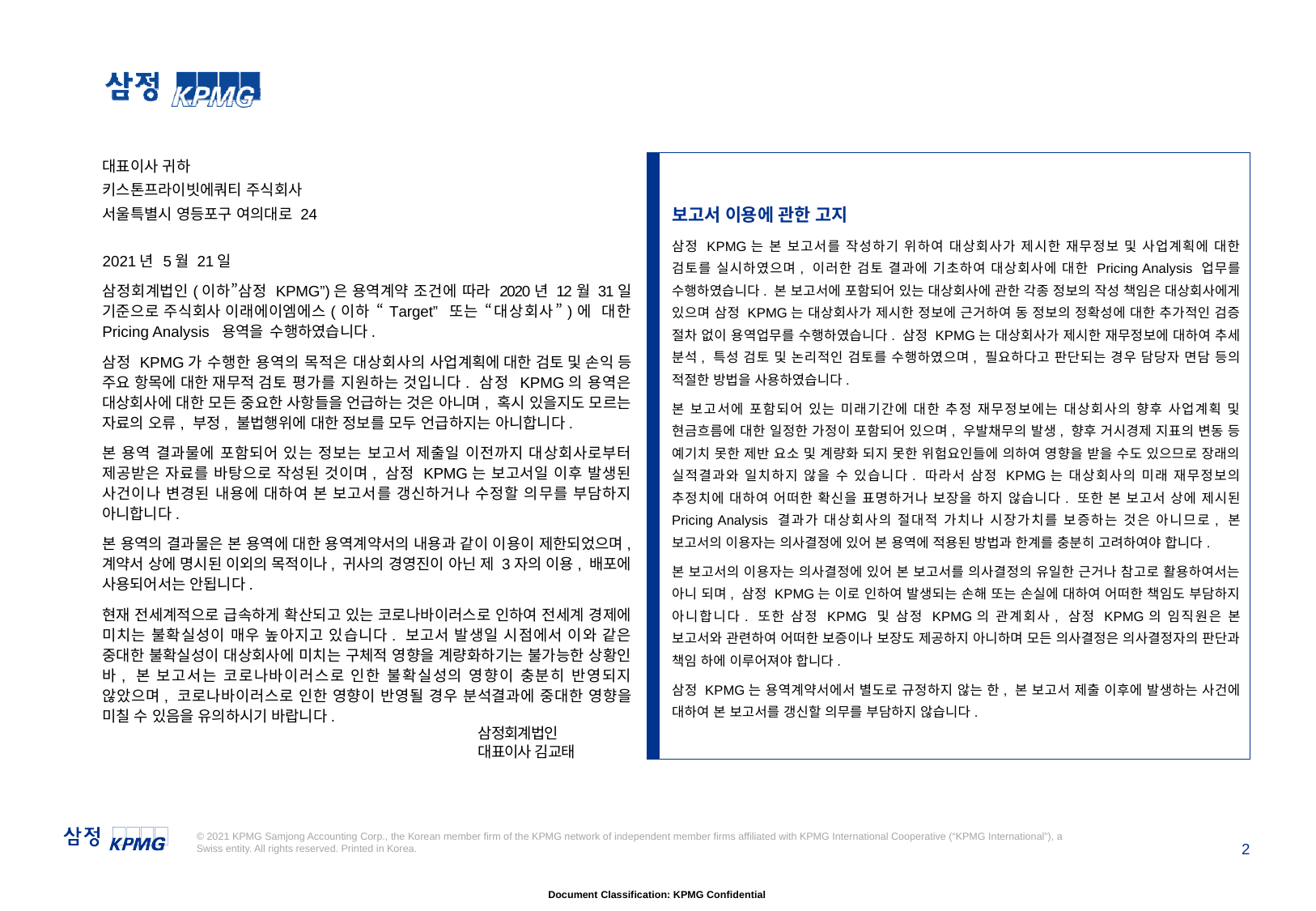

대표이사 귀하
키스톤프라이빗에쿼티 주식회사
서울특별시 영등포구 여의대로 24

2021년  5월 21일

보고서 이용에 관한 고지
삼정 KPMG는 본 보고서를 작성하기 위하여 대상회사가 제시한 재무정보 및 사업계획에 대한 검토를 실시하였으며, 이러한 검토 결과에 기초하여 대상회사에 대한 Pricing Analysis 업무를 수행하였습니다. 본 보고서에 포함되어 있는 대상회사에 관한 각종 정보의 작성 책임은 대상회사에게 있으며 삼정 KPMG는 대상회사가 제시한 정보에 근거하여 동 정보의 정확성에 대한 추가적인 검증 절차 없이 용역업무를 수행하였습니다. 삼정 KPMG는 대상회사가 제시한 재무정보에 대하여 추세 분석, 특성 검토 및 논리적인 검토를 수행하였으며, 필요하다고 판단되는 경우 담당자 면담 등의 적절한 방법을 사용하였습니다.
본 보고서에 포함되어 있는 미래기간에 대한 추정 재무정보에는 대상회사의 향후 사업계획 및 현금흐름에 대한 일정한 가정이 포함되어 있으며, 우발채무의 발생, 향후 거시경제 지표의 변동 등 예기치 못한 제반 요소 및 계량화 되지 못한 위험요인들에 의하여 영향을 받을 수도 있으므로 장래의 실적결과와 일치하지 않을 수 있습니다. 따라서 삼정 KPMG는 대상회사의 미래 재무정보의 추정치에 대하여 어떠한 확신을 표명하거나 보장을 하지 않습니다. 또한 본 보고서 상에 제시된 Pricing Analysis 결과가 대상회사의 절대적 가치나 시장가치를 보증하는 것은 아니므로, 본 보고서의 이용자는 의사결정에 있어 본 용역에 적용된 방법과 한계를 충분히 고려하여야 합니다.
본 보고서의 이용자는 의사결정에 있어 본 보고서를 의사결정의 유일한 근거나 참고로 활용하여서는 아니 되며, 삼정 KPMG는 이로 인하여 발생되는 손해 또는 손실에 대하여 어떠한 책임도 부담하지 아니합니다. 또한 삼정 KPMG 및 삼정 KPMG의 관계회사, 삼정 KPMG의 임직원은 본 보고서와 관련하여 어떠한 보증이나 보장도 제공하지 아니하며 모든 의사결정은 의사결정자의 판단과 책임 하에 이루어져야 합니다.
삼정 KPMG는 용역계약서에서 별도로 규정하지 않는 한, 본 보고서 제출 이후에 발생하는 사건에 대하여 본 보고서를 갱신할 의무를 부담하지 않습니다.
삼정회계법인(이하”삼정 KPMG”)은 용역계약 조건에 따라 2020년 12월 31일 기준으로 주식회사 이래에이엠에스(이하 “Target” 또는 “대상회사”)에  대한 Pricing Analysis  용역을  수행하였습니다.
삼정 KPMG가 수행한 용역의 목적은 대상회사의 사업계획에 대한 검토 및 손익 등 주요 항목에 대한 재무적 검토 평가를 지원하는 것입니다. 삼정 KPMG의 용역은 대상회사에 대한 모든 중요한 사항들을 언급하는 것은 아니며, 혹시 있을지도 모르는 자료의 오류, 부정, 불법행위에 대한 정보를 모두 언급하지는 아니합니다.
본 용역 결과물에 포함되어 있는 정보는 보고서 제출일 이전까지 대상회사로부터 제공받은 자료를 바탕으로 작성된 것이며, 삼정 KPMG는 보고서일 이후 발생된 사건이나 변경된 내용에 대하여 본 보고서를 갱신하거나 수정할 의무를 부담하지 아니합니다.
본 용역의 결과물은 본 용역에 대한 용역계약서의 내용과 같이 이용이 제한되었으며, 계약서 상에 명시된 이외의 목적이나, 귀사의 경영진이 아닌 제 3자의 이용, 배포에 사용되어서는 안됩니다.
현재 전세계적으로 급속하게 확산되고 있는 코로나바이러스로 인하여 전세계 경제에 미치는 불확실성이 매우 높아지고 있습니다. 보고서 발생일 시점에서 이와 같은 중대한 불확실성이 대상회사에 미치는 구체적 영향을 계량화하기는 불가능한 상황인 바, 본 보고서는 코로나바이러스로 인한 불확실성의 영향이 충분히 반영되지 않았으며, 코로나바이러스로 인한 영향이 반영될 경우 분석결과에 중대한 영향을 미칠 수 있음을 유의하시기 바랍니다.
삼정회계법인
대표이사 김교태